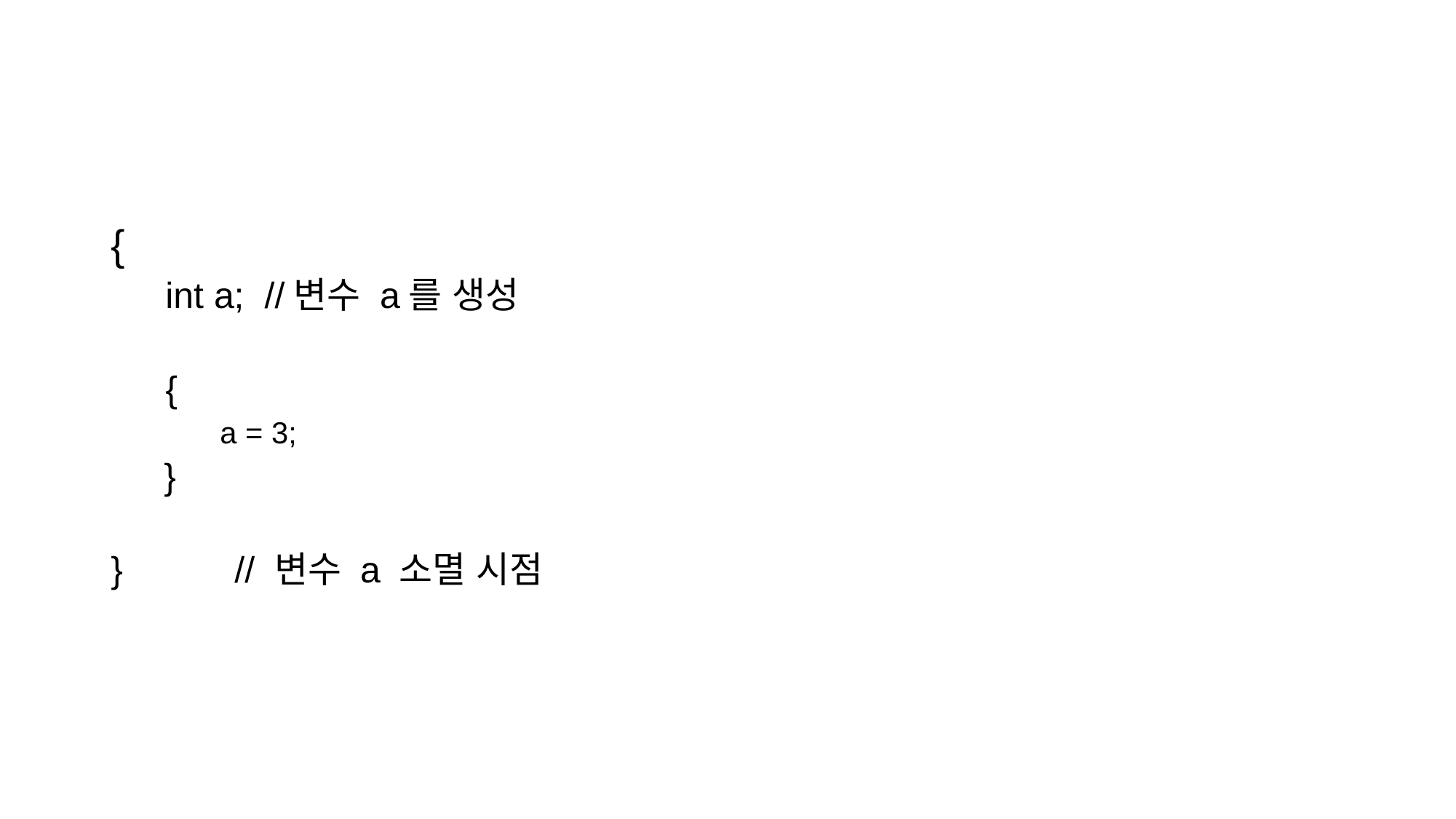

#
{
int a;  //변수 a를 생성

{
a = 3;
}

}           // 변수 a 소멸 시점